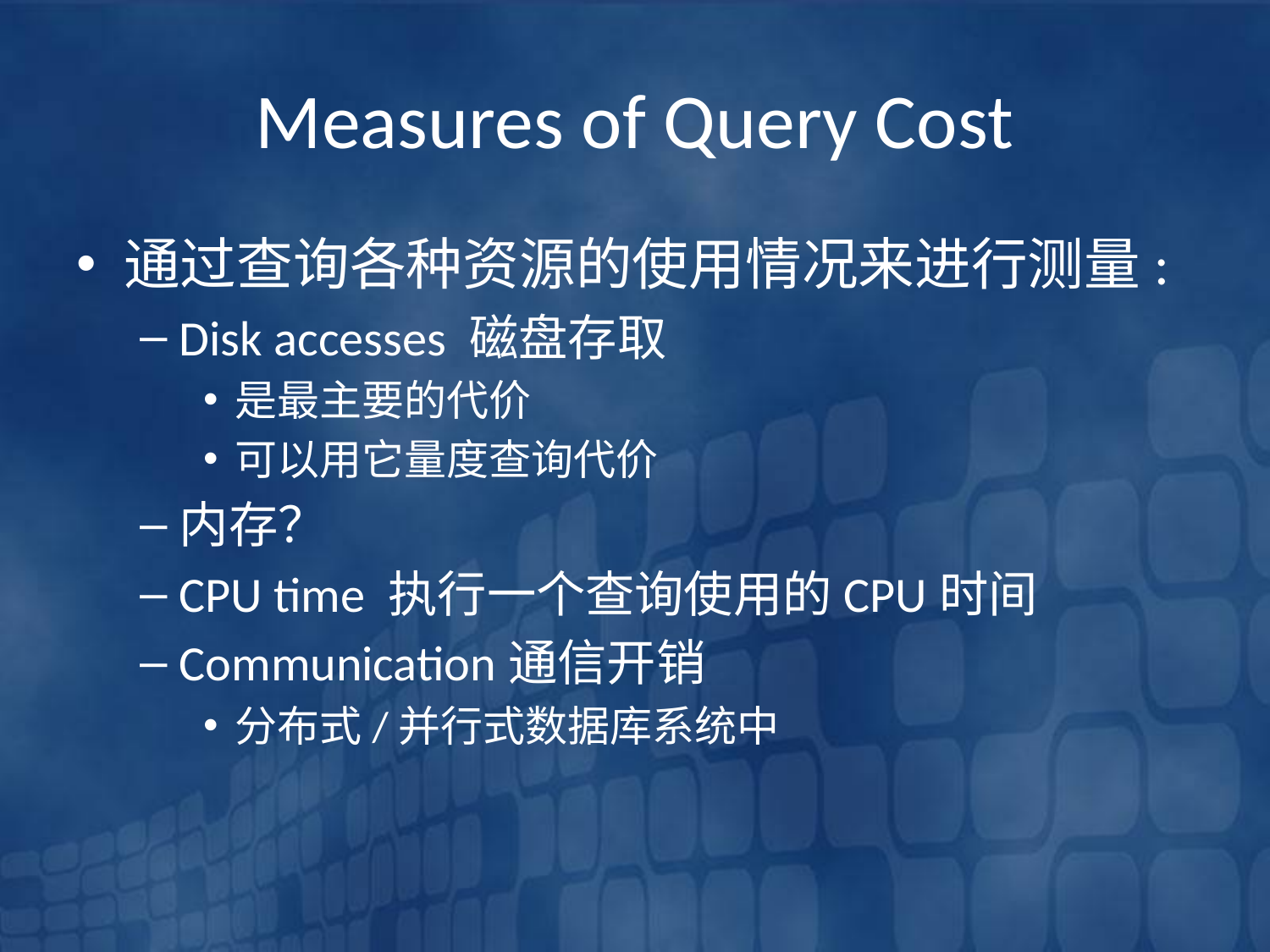

# Measures of Query Cost
通过查询各种资源的使用情况来进行测量:
Disk accesses 磁盘存取
是最主要的代价
可以用它量度查询代价
内存？
CPU time 执行一个查询使用的CPU时间
Communication通信开销
分布式/并行式数据库系统中